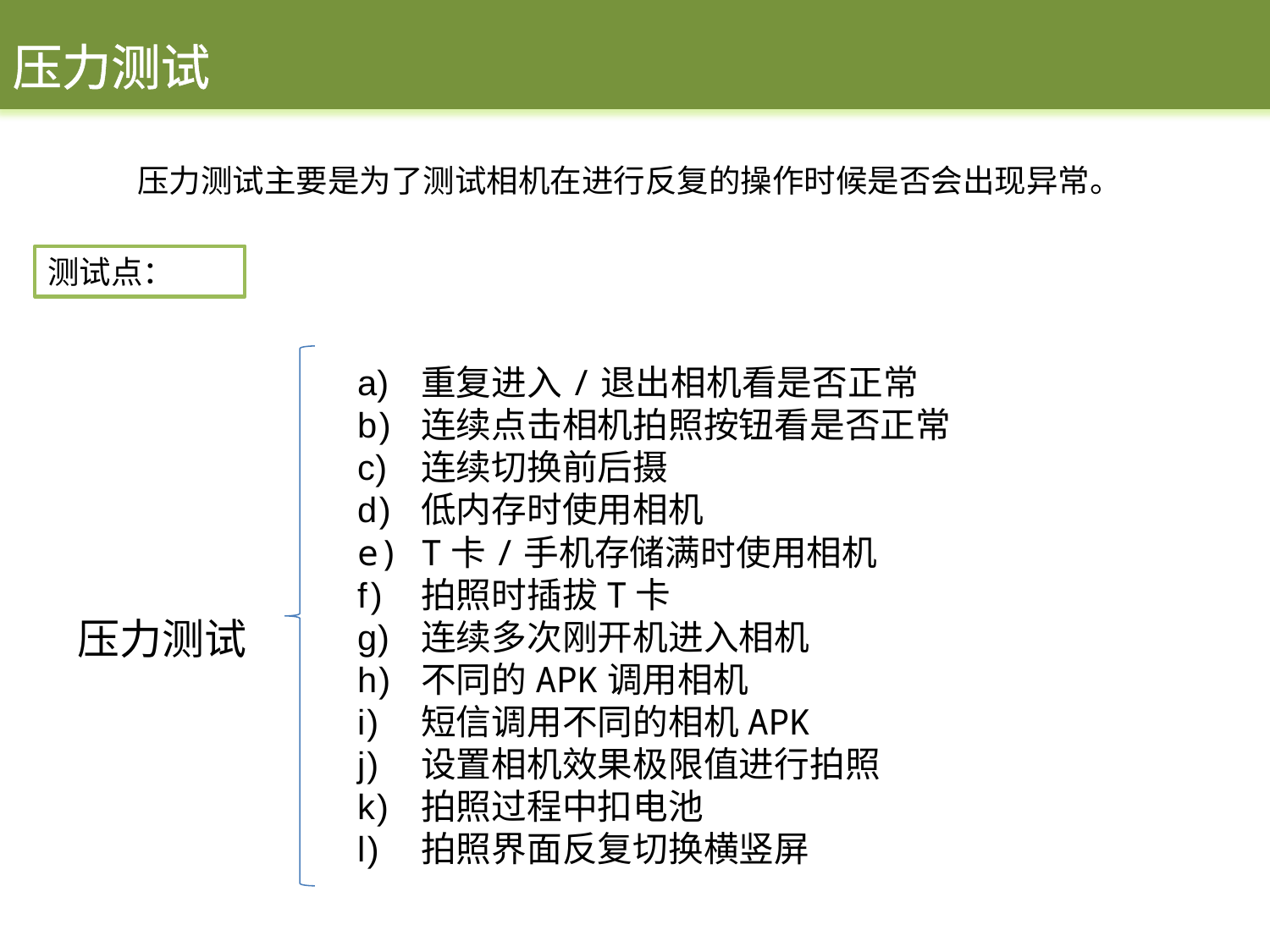

压力测试
压力测试主要是为了测试相机在进行反复的操作时候是否会出现异常。
测试点：

重复进入/退出相机看是否正常
连续点击相机拍照按钮看是否正常
连续切换前后摄
低内存时使用相机
T卡/手机存储满时使用相机
拍照时插拔T卡
连续多次刚开机进入相机
不同的APK调用相机
短信调用不同的相机APK
设置相机效果极限值进行拍照
拍照过程中扣电池
拍照界面反复切换横竖屏
压力测试